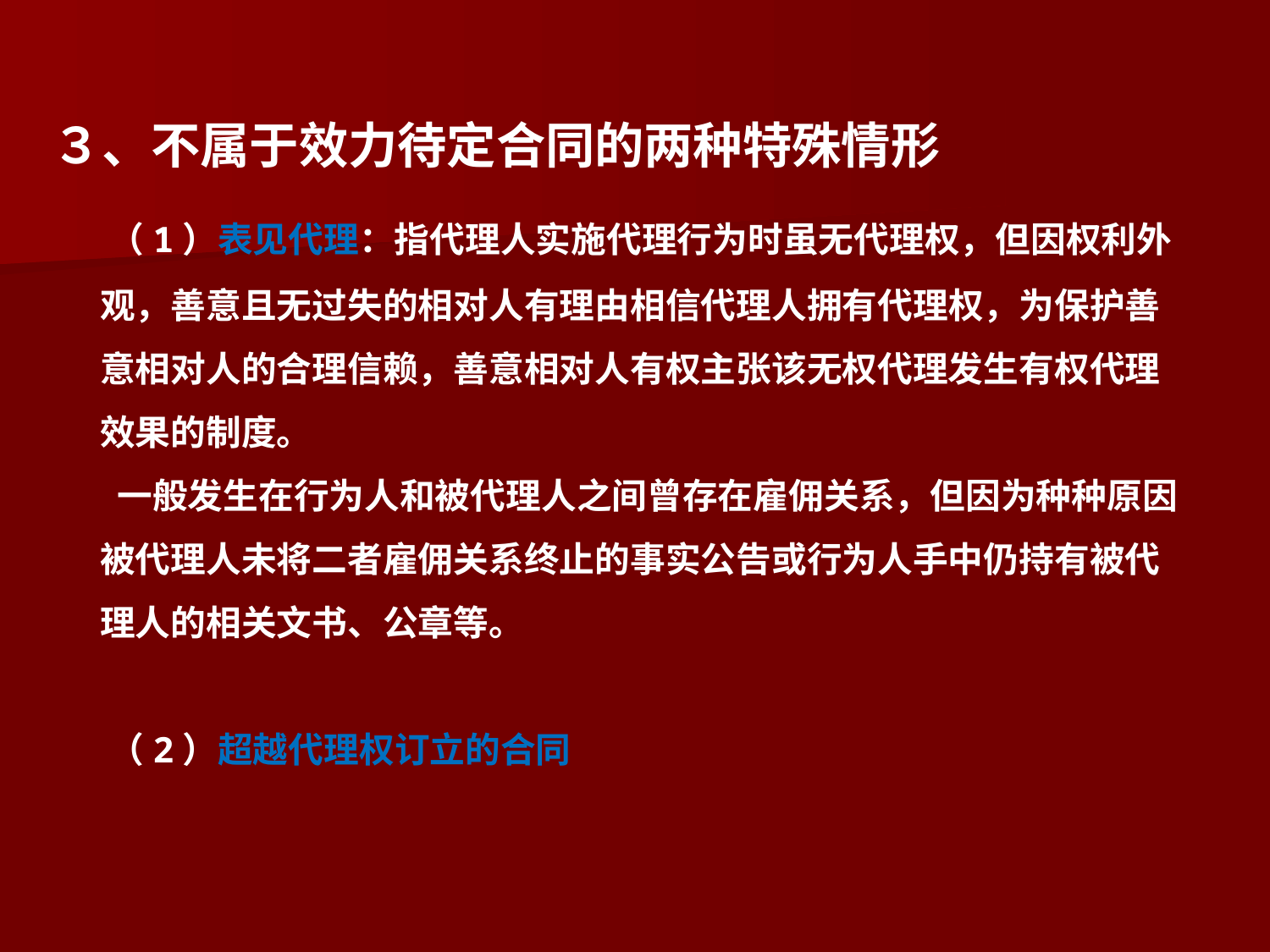

３、不属于效力待定合同的两种特殊情形
    （1）表见代理：指代理人实施代理行为时虽无代理权，但因权利外观，善意且无过失的相对人有理由相信代理人拥有代理权，为保护善意相对人的合理信赖，善意相对人有权主张该无权代理发生有权代理效果的制度。
       一般发生在行为人和被代理人之间曾存在雇佣关系，但因为种种原因被代理人未将二者雇佣关系终止的事实公告或行为人手中仍持有被代理人的相关文书、公章等。

      （2）超越代理权订立的合同
32